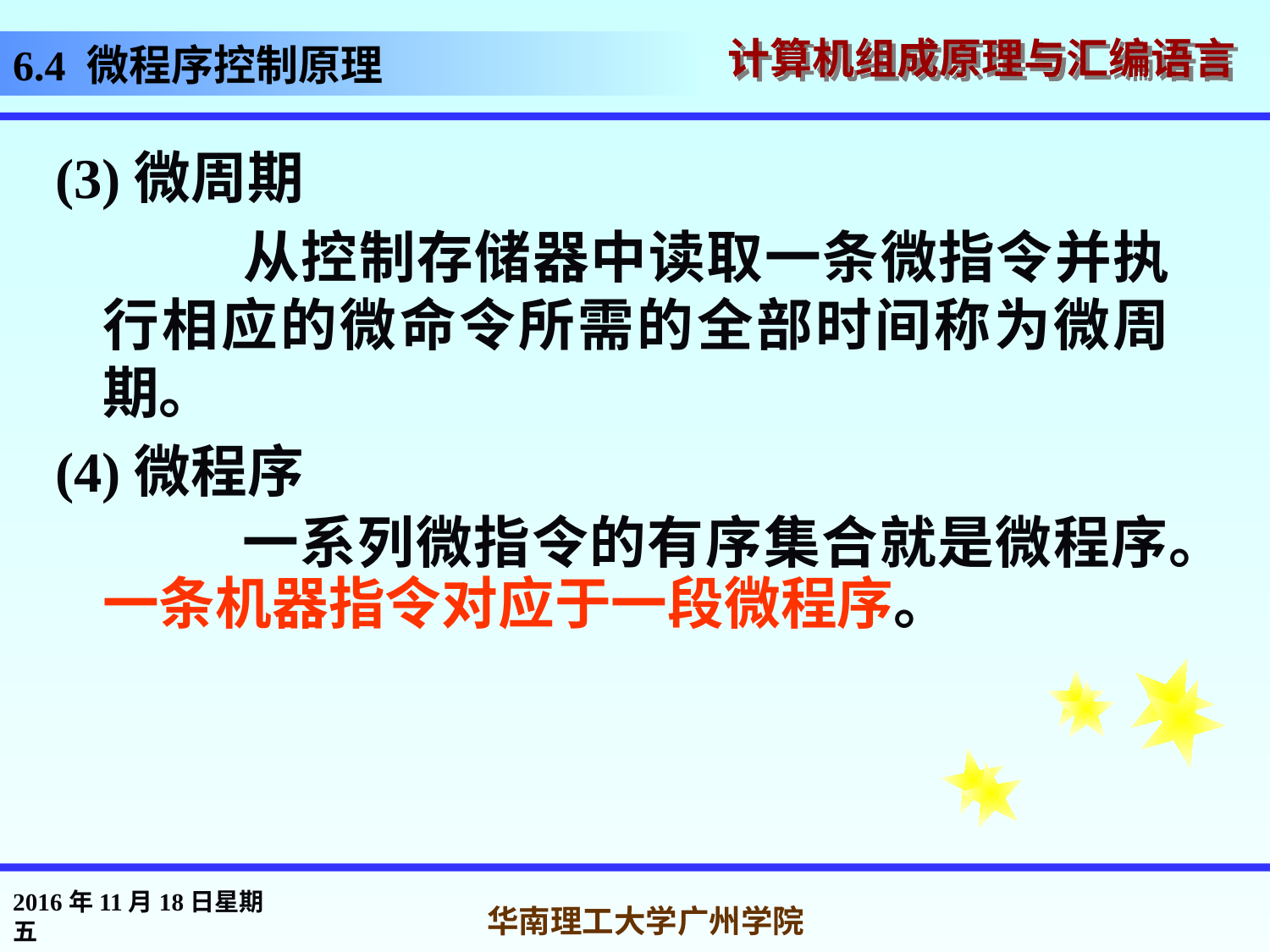

# 6.4 微程序控制原理
(3)微周期
            从控制存储器中读取一条微指令并执行相应的微命令所需的全部时间称为微周期。
(4)微程序
            一系列微指令的有序集合就是微程序。一条机器指令对应于一段微程序。
2016年11月18日星期五
华南理工大学广州学院